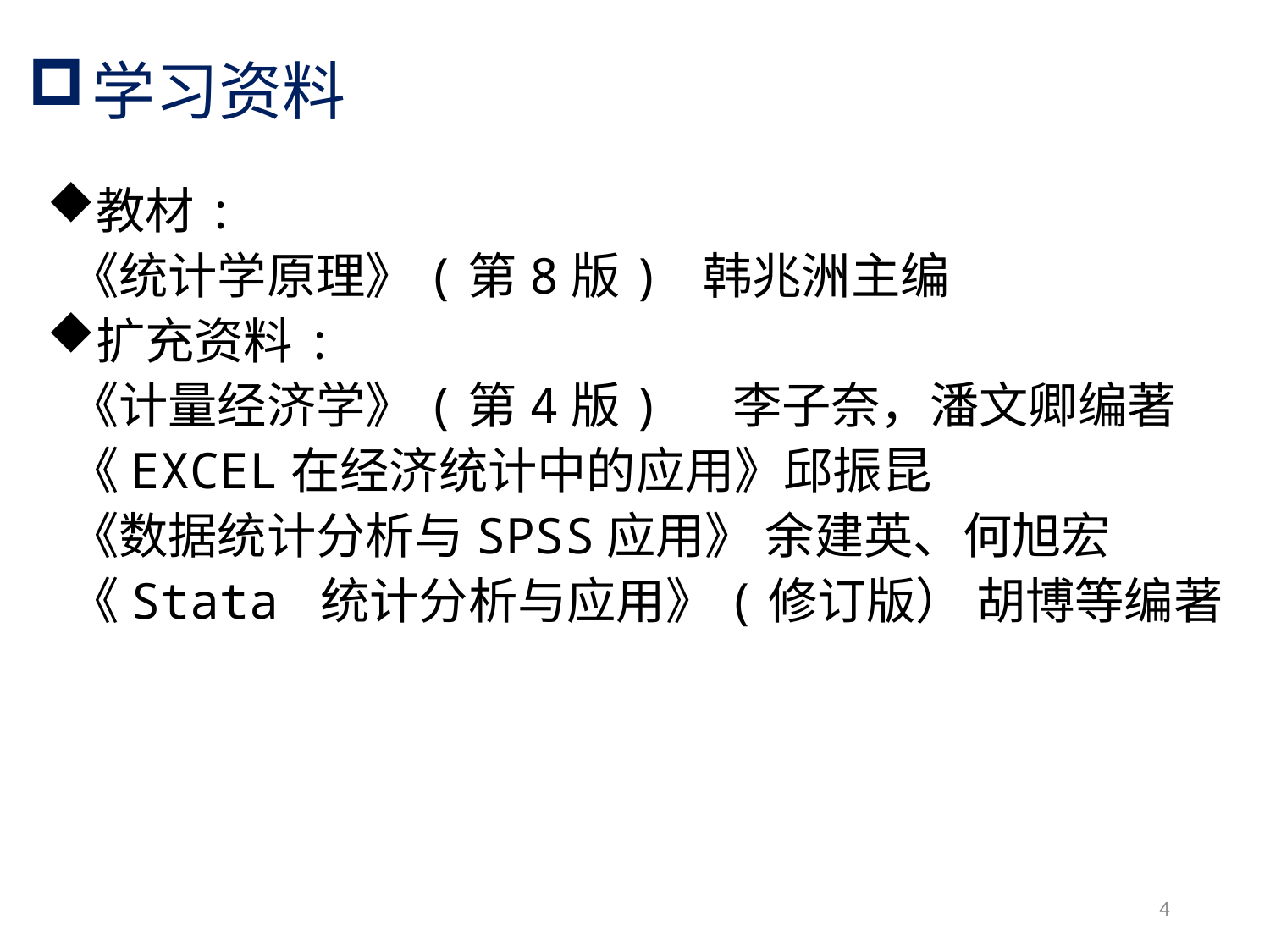

# 学习资料
教材:
 《统计学原理》(第8版) 韩兆洲主编
扩充资料:
 《计量经济学》(第4版)  李子奈，潘文卿编著
 《EXCEL在经济统计中的应用》邱振昆
 《数据统计分析与SPSS应用》 余建英、何旭宏
 《Stata 统计分析与应用》(修订版） 胡博等编著

4